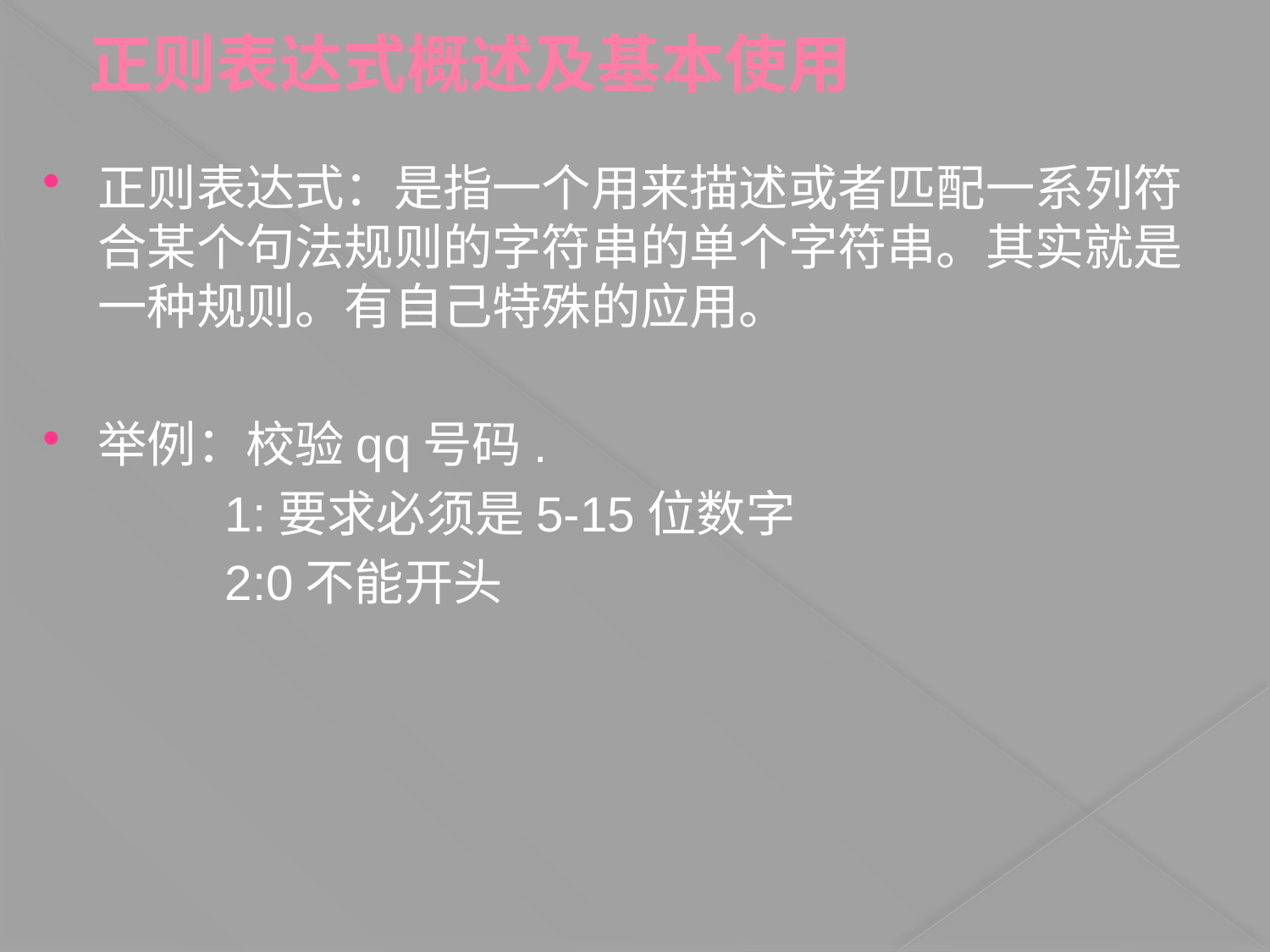

# 正则表达式概述及基本使用
正则表达式：是指一个用来描述或者匹配一系列符合某个句法规则的字符串的单个字符串。其实就是一种规则。有自己特殊的应用。

举例：校验qq号码.
		1:要求必须是5-15位数字
		2:0不能开头